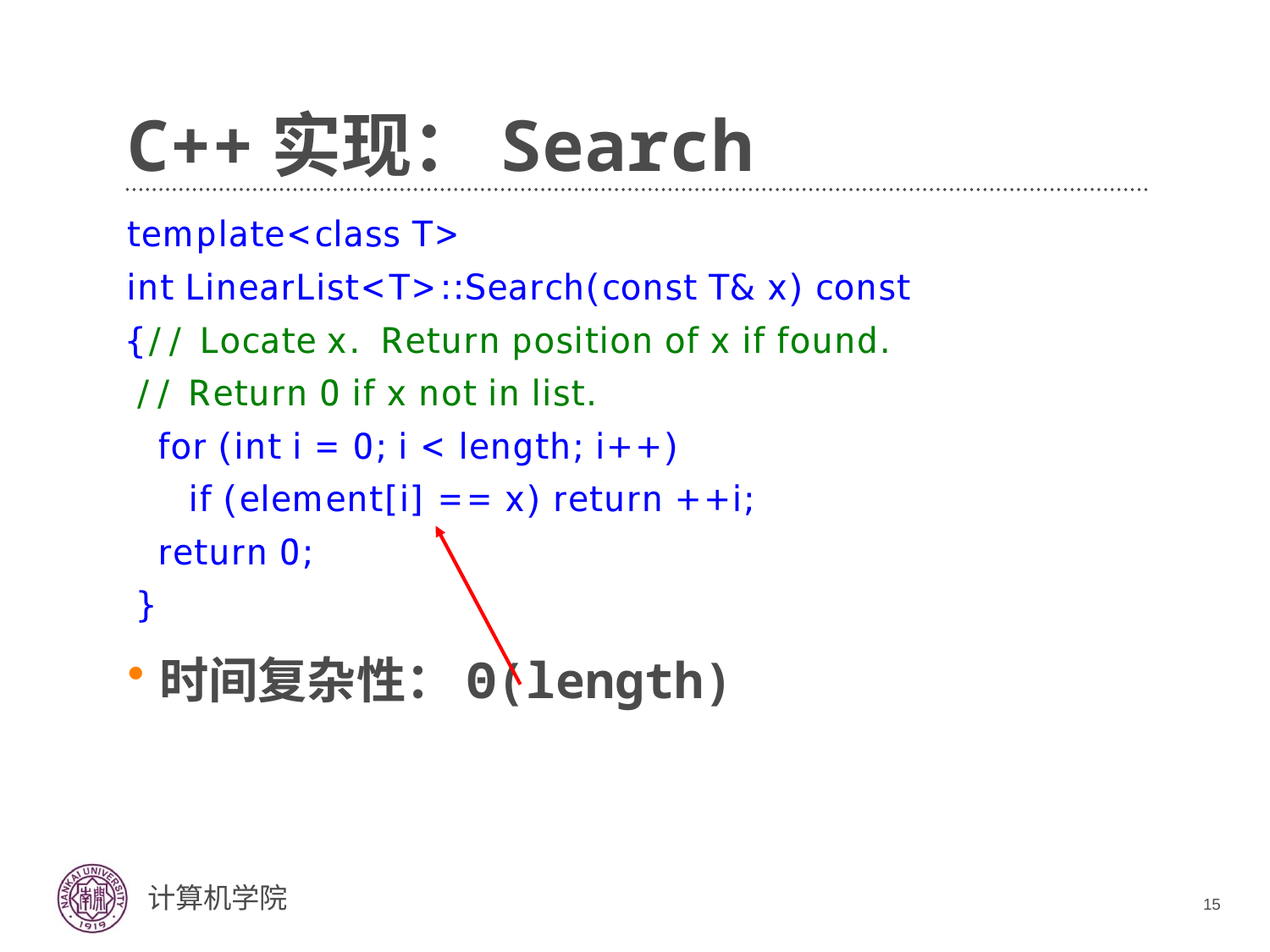

# C++实现：Search
template<class T>
int LinearList<T>::Search(const T& x) const
{// Locate x.  Return position of x if found.
 // Return 0 if x not in list.
   for (int i = 0; i < length; i++)
      if (element[i] == x) return ++i;
   return 0;
 }
时间复杂性：Θ(length)

15